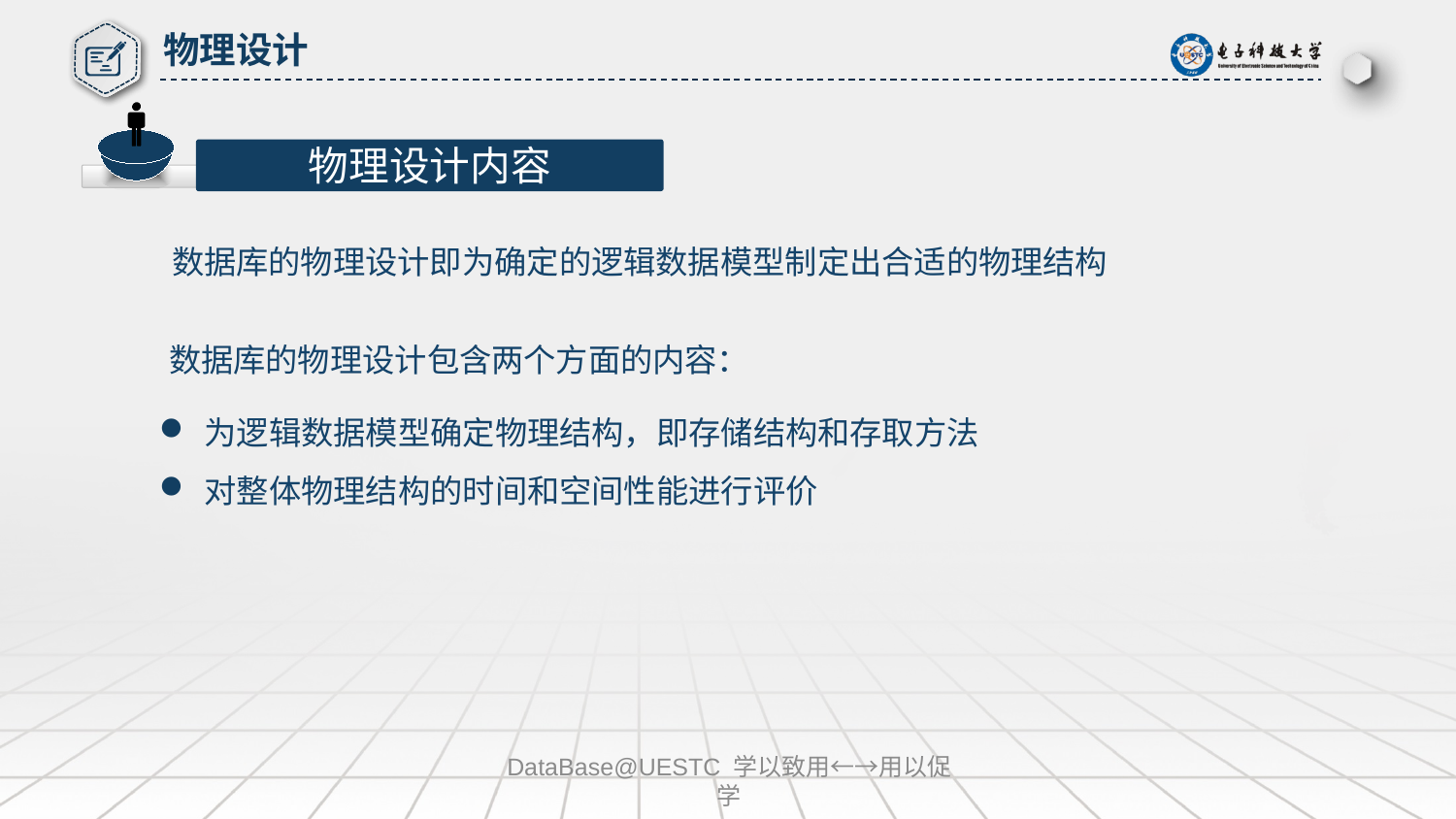

物理设计

物理设计内容

数据库的物理设计即为确定的逻辑数据模型制定出合适的物理结构
数据库的物理设计包含两个方面的内容：
为逻辑数据模型确定物理结构，即存储结构和存取方法
对整体物理结构的时间和空间性能进行评价
DataBase@UESTC 学以致用←→用以促学
42